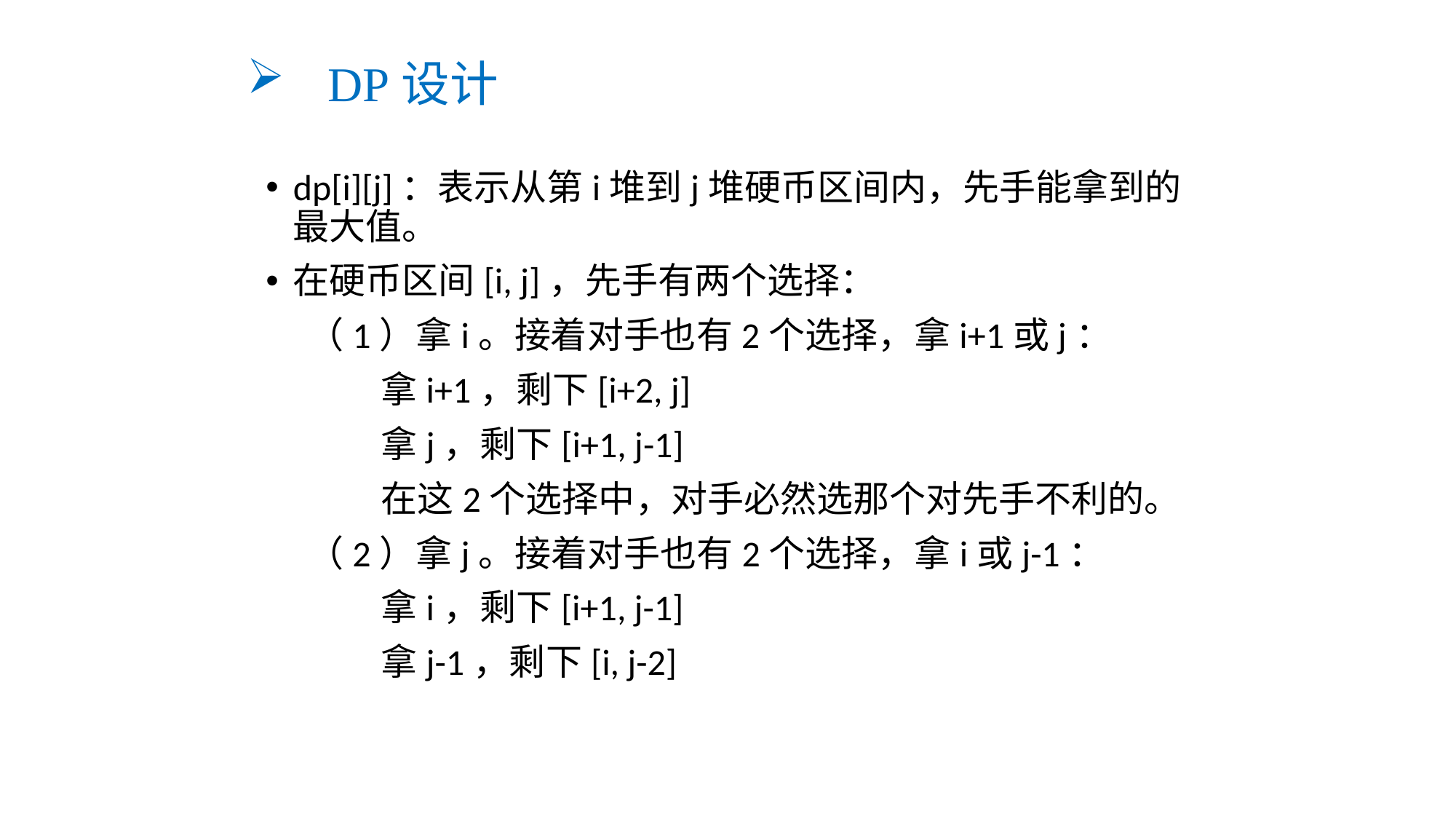

# DP设计
dp[i][j]：表示从第i堆到j堆硬币区间内，先手能拿到的最大值。
在硬币区间[i, j]，先手有两个选择：
    （1）拿i。接着对手也有2个选择，拿i+1或j：
             拿i+1，剩下[i+2, j]
             拿j，剩下[i+1, j-1]
             在这2个选择中，对手必然选那个对先手不利的。
    （2）拿j。接着对手也有2个选择，拿i或j-1：
             拿i，剩下[i+1, j-1]
             拿j-1，剩下[i, j-2]